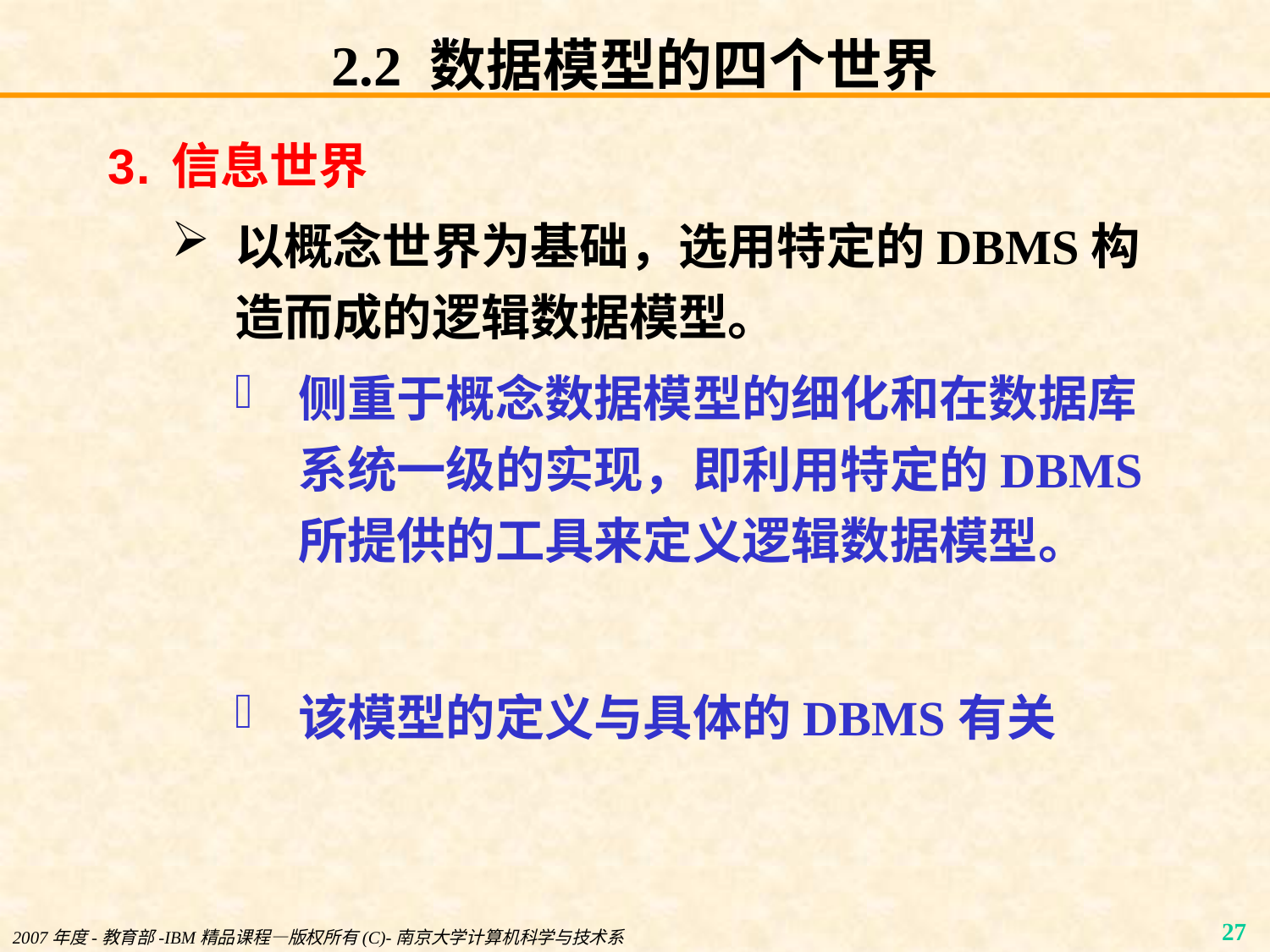

# 2.2 数据模型的四个世界
信息世界
以概念世界为基础，选用特定的DBMS构造而成的逻辑数据模型。
侧重于概念数据模型的细化和在数据库系统一级的实现，即利用特定的DBMS所提供的工具来定义逻辑数据模型。

该模型的定义与具体的DBMS有关
27
2007年度-教育部-IBM精品课程—版权所有(C)-南京大学计算机科学与技术系